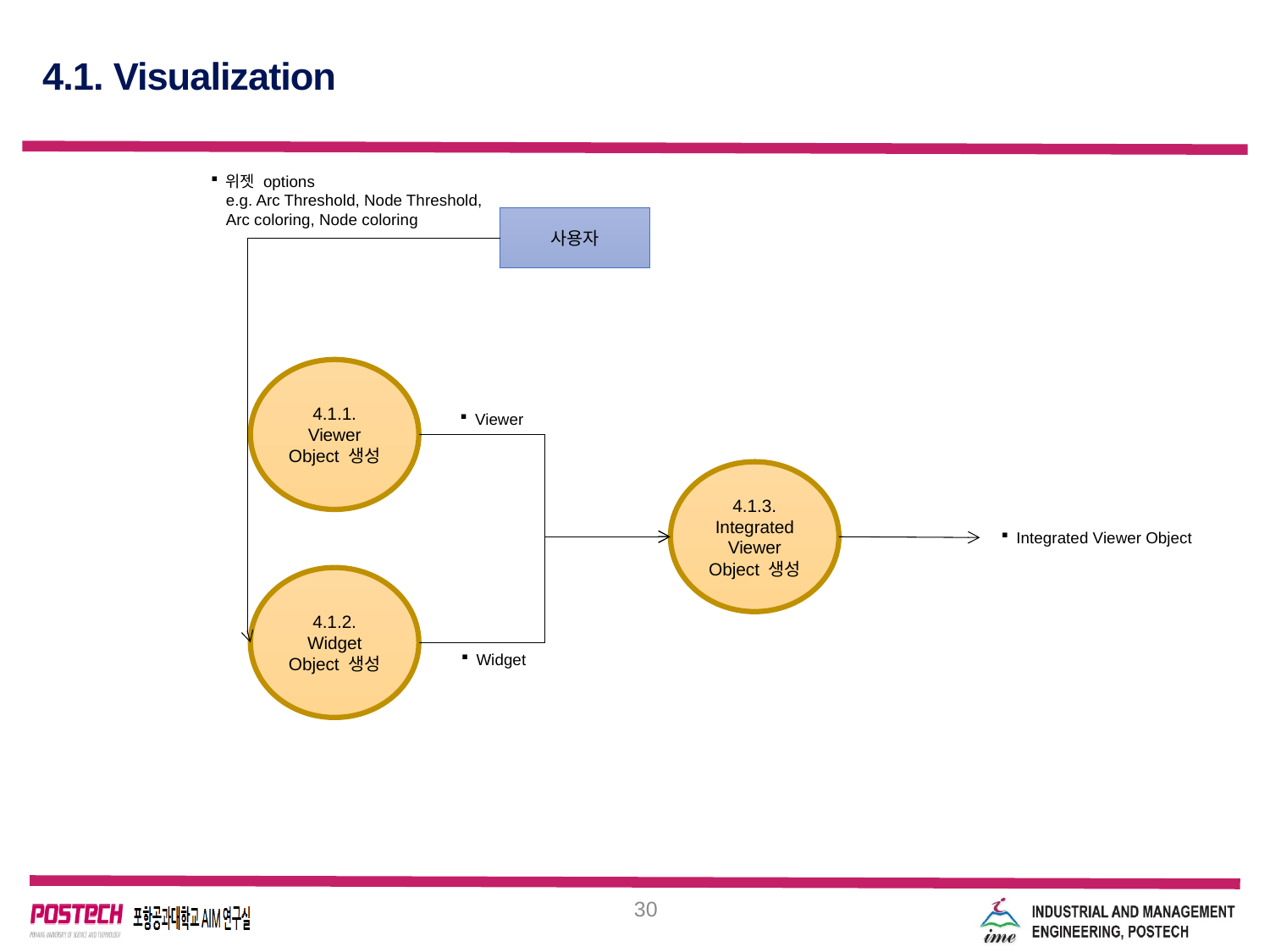

# 4.1. Visualization
위젯 options
e.g. Arc Threshold, Node Threshold,
Arc coloring, Node coloring
사용자
4.1.1. Viewer Object 생성
Viewer
4.1.3. Integrated Viewer Object 생성
Integrated Viewer Object
4.1.2. Widget Object 생성
Widget
30